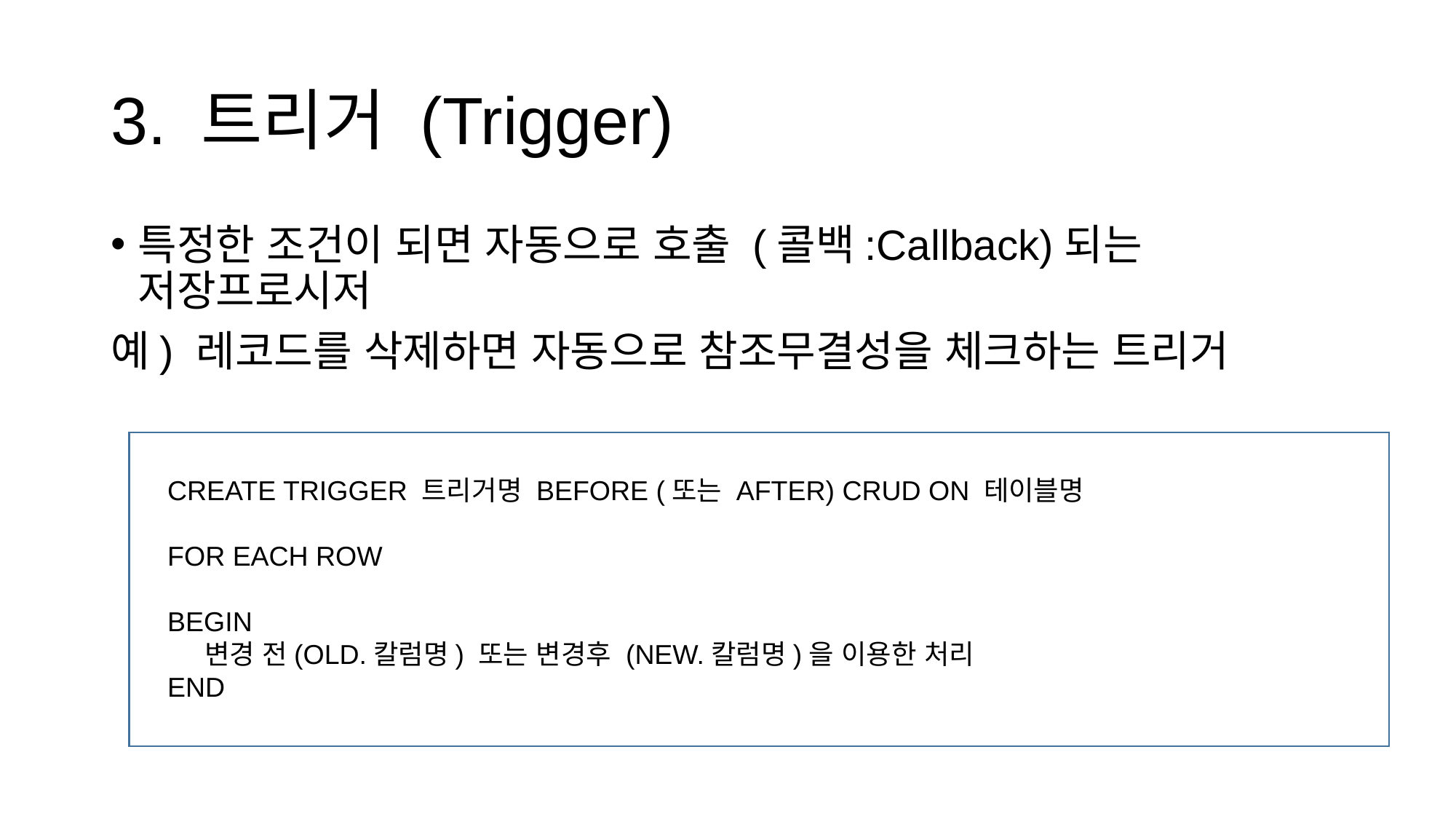

# 3. 트리거 (Trigger)
특정한 조건이 되면 자동으로 호출 (콜백:Callback)되는 저장프로시저
예) 레코드를 삭제하면 자동으로 참조무결성을 체크하는 트리거

CREATE TRIGGER 트리거명 BEFORE (또는 AFTER) CRUD ON 테이블명

FOR EACH ROW

BEGIN
    변경 전(OLD.칼럼명) 또는 변경후 (NEW.칼럼명)을 이용한 처리
END